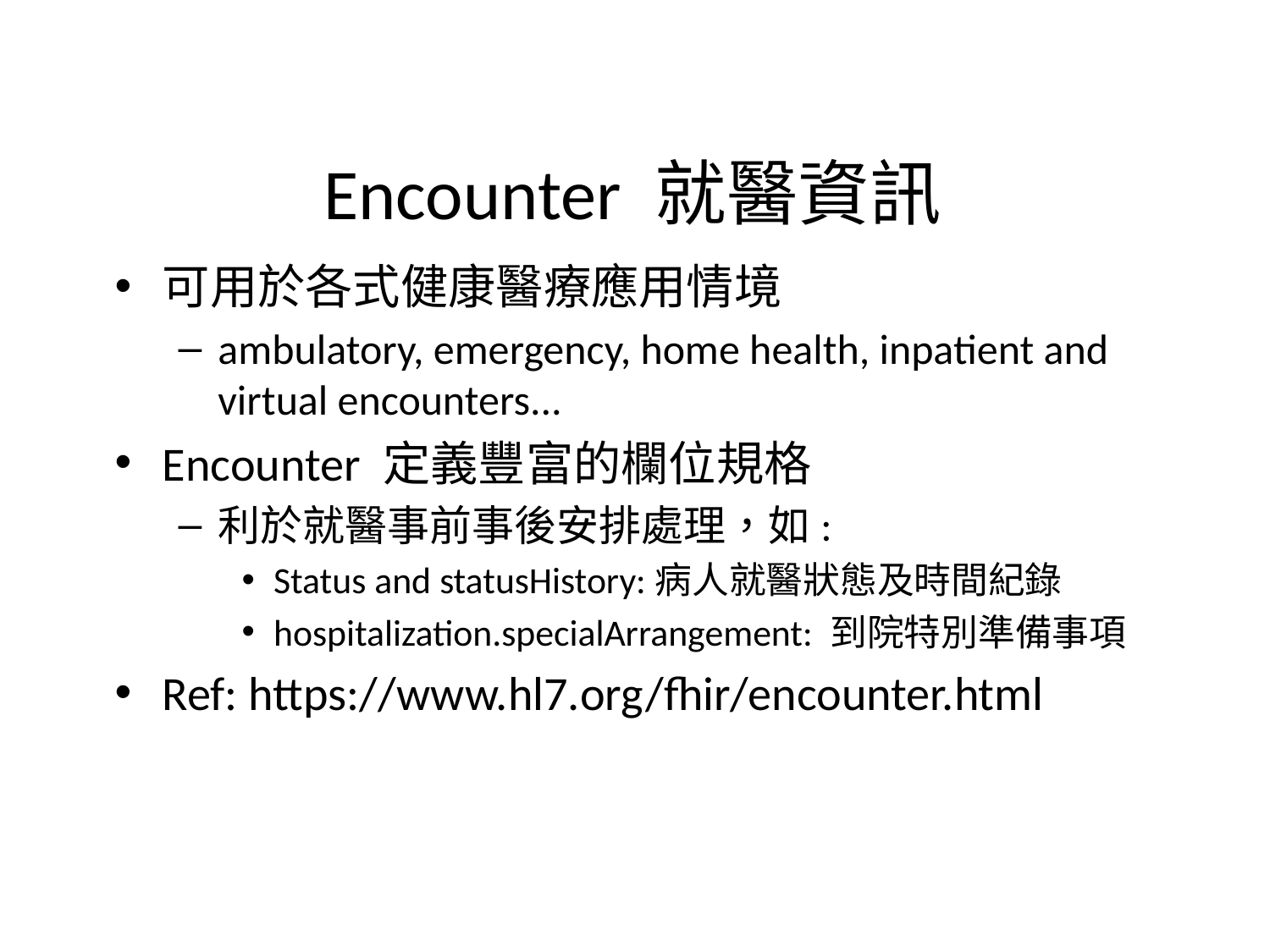

# Encounter 就醫資訊
可用於各式健康醫療應用情境
ambulatory, emergency, home health, inpatient and virtual encounters...
Encounter 定義豐富的欄位規格
利於就醫事前事後安排處理，如:
Status and statusHistory:病人就醫狀態及時間紀錄
hospitalization.specialArrangement: 到院特別準備事項
Ref: https://www.hl7.org/fhir/encounter.html